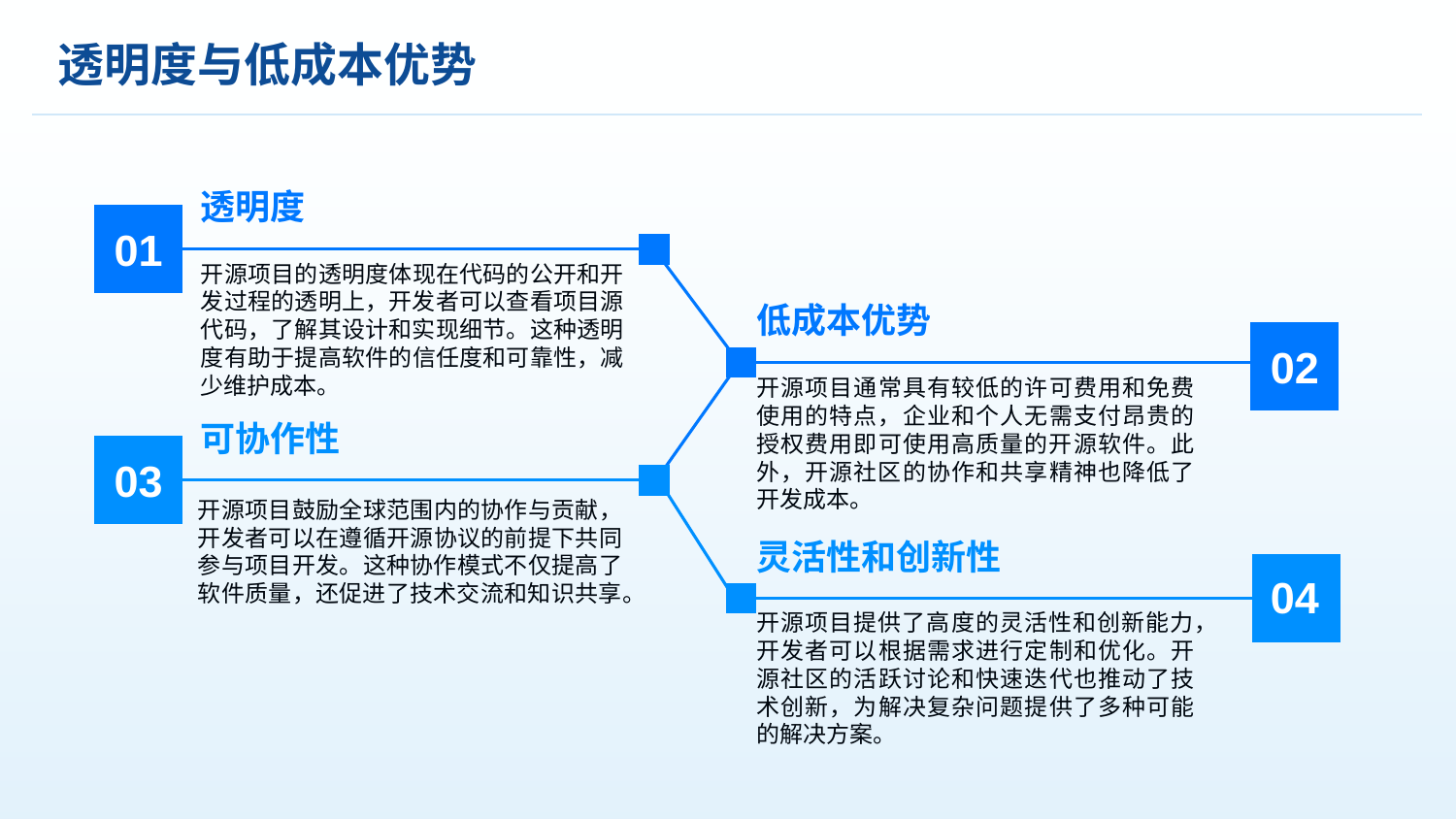

透明度与低成本优势

透明度
01

开源项目的透明度体现在代码的公开和开发过程的透明上，开发者可以查看项目源代码，了解其设计和实现细节。这种透明度有助于提高软件的信任度和可靠性，减少维护成本。

低成本优势
02

开源项目通常具有较低的许可费用和免费使用的特点，企业和个人无需支付昂贵的授权费用即可使用高质量的开源软件。此外，开源社区的协作和共享精神也降低了开发成本。

可协作性
03

开源项目鼓励全球范围内的协作与贡献，开发者可以在遵循开源协议的前提下共同参与项目开发。这种协作模式不仅提高了软件质量，还促进了技术交流和知识共享。
灵活性和创新性
04

开源项目提供了高度的灵活性和创新能力，开发者可以根据需求进行定制和优化。开源社区的活跃讨论和快速迭代也推动了技术创新，为解决复杂问题提供了多种可能的解决方案。